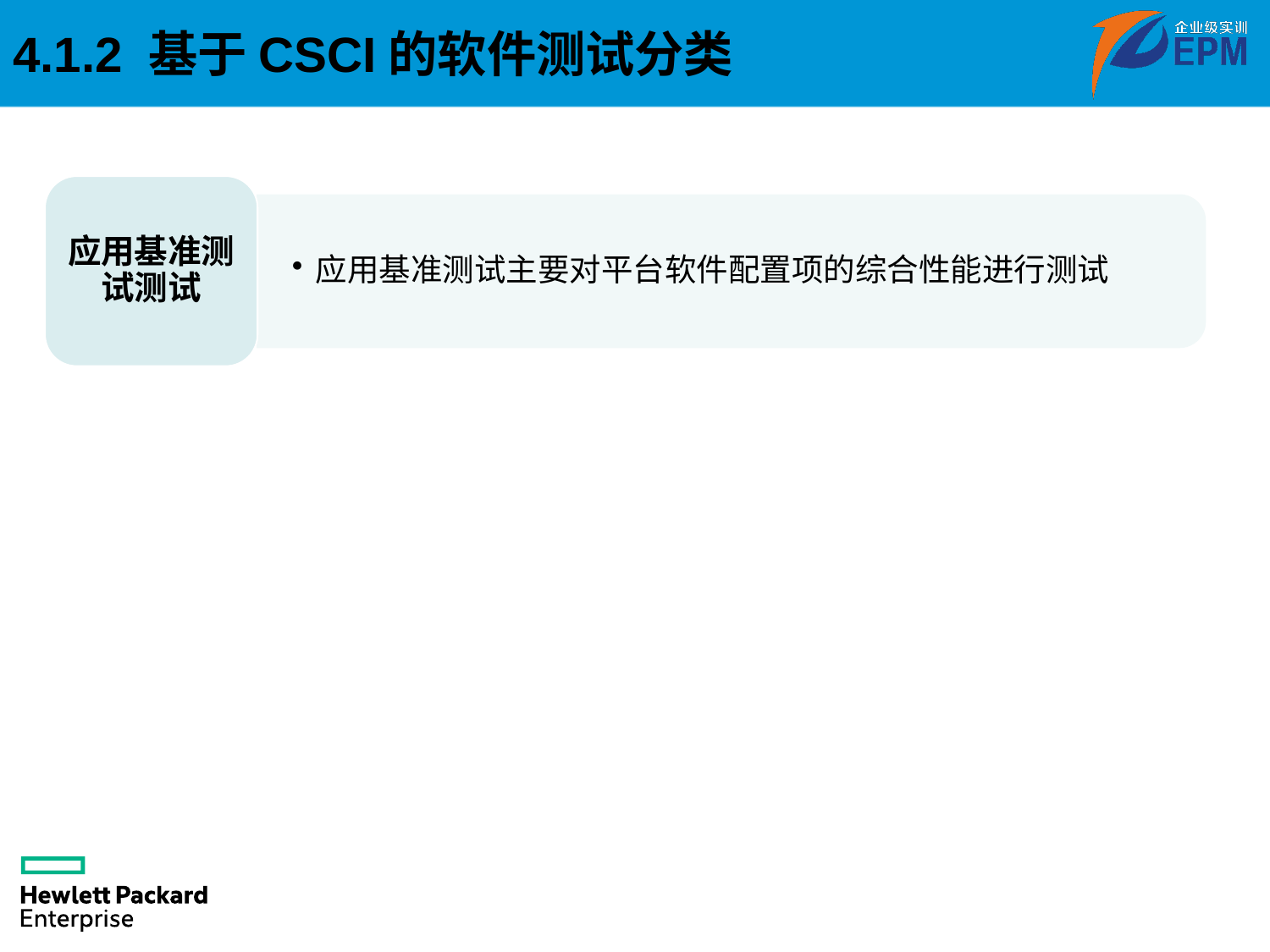

4.1.2 基于CSCI的软件测试分类
应用基准测试测试
应用基准测试主要对平台软件配置项的综合性能进行测试